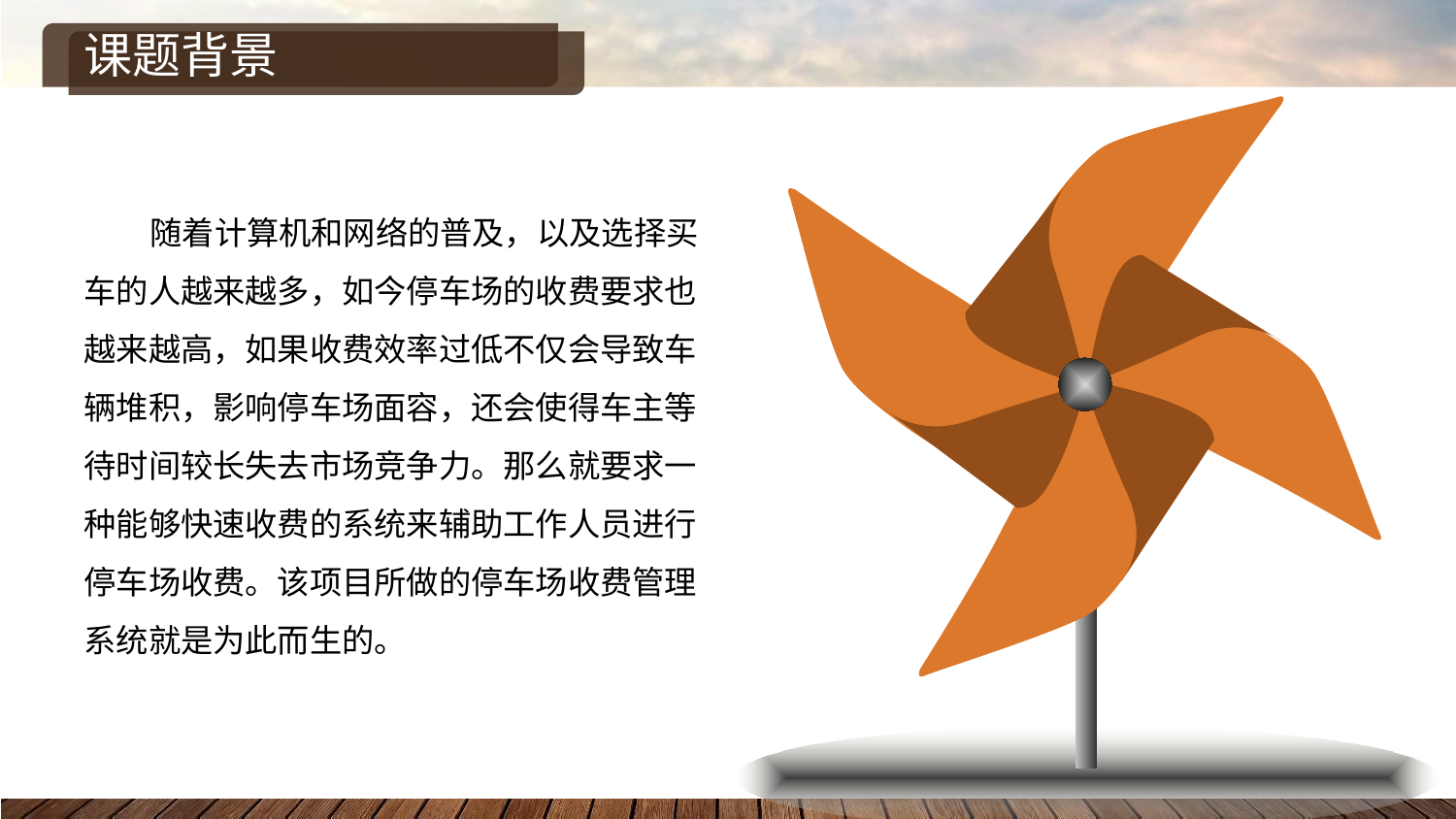

# 课题背景

        随着计算机和网络的普及，以及选择买车的人越来越多，如今停车场的收费要求也越来越高，如果收费效率过低不仅会导致车辆堆积，影响停车场面容，还会使得车主等待时间较长失去市场竞争力。那么就要求一种能够快速收费的系统来辅助工作人员进行停车场收费。该项目所做的停车场收费管理系统就是为此而生的。